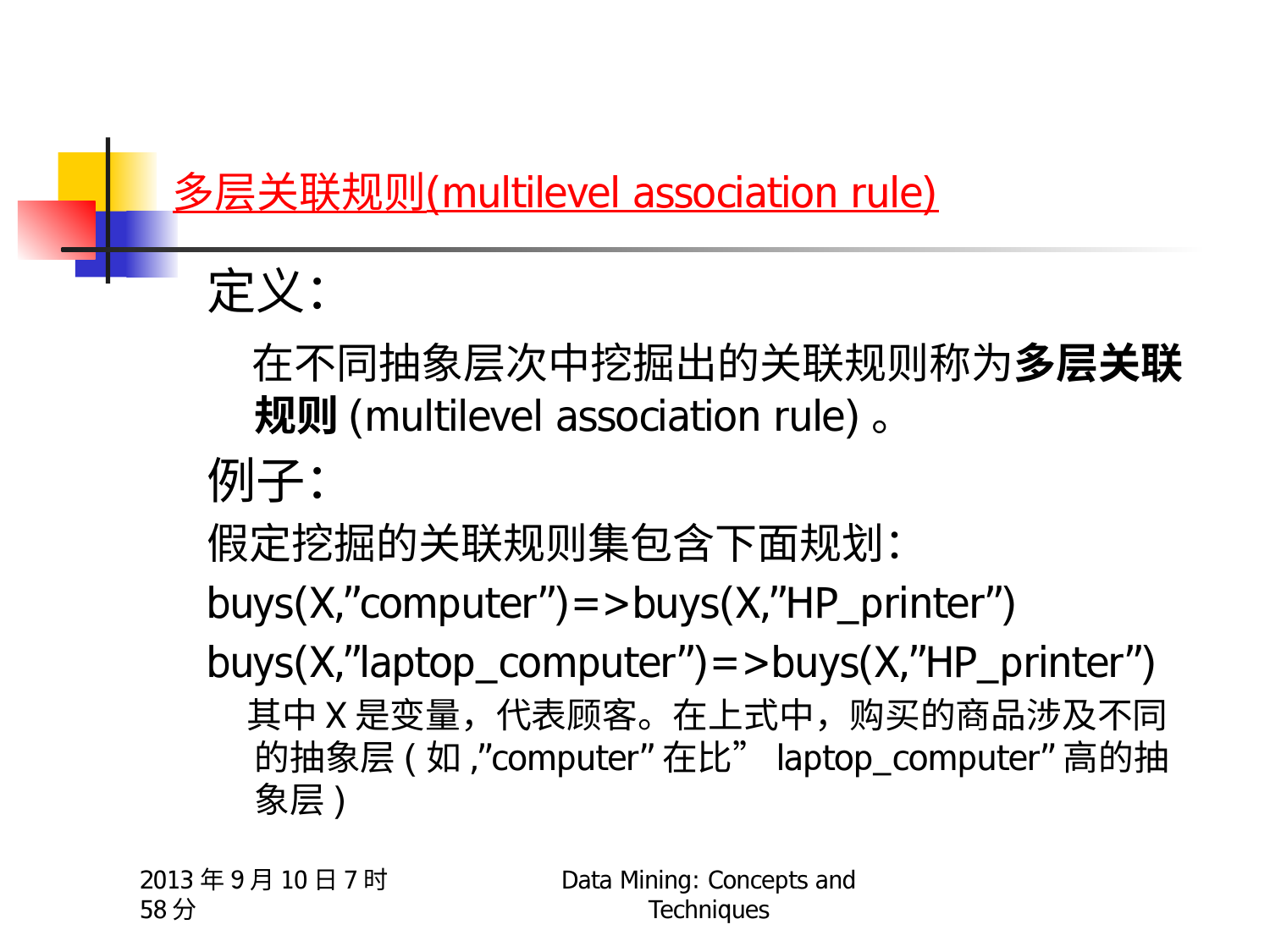

# 多层关联规则(multilevel association rule)
定义：
   在不同抽象层次中挖掘出的关联规则称为多层关联规则(multilevel association rule)。
例子：
假定挖掘的关联规则集包含下面规划：
buys(X,”computer”)=>buys(X,”HP_printer”)
buys(X,”laptop_computer”)=>buys(X,”HP_printer”)
    其中X是变量，代表顾客。在上式中，购买的商品涉及不同的抽象层(如,”computer”在比”laptop_computer”高的抽象层)
2013年9月10日7时58分
Data Mining: Concepts and Techniques